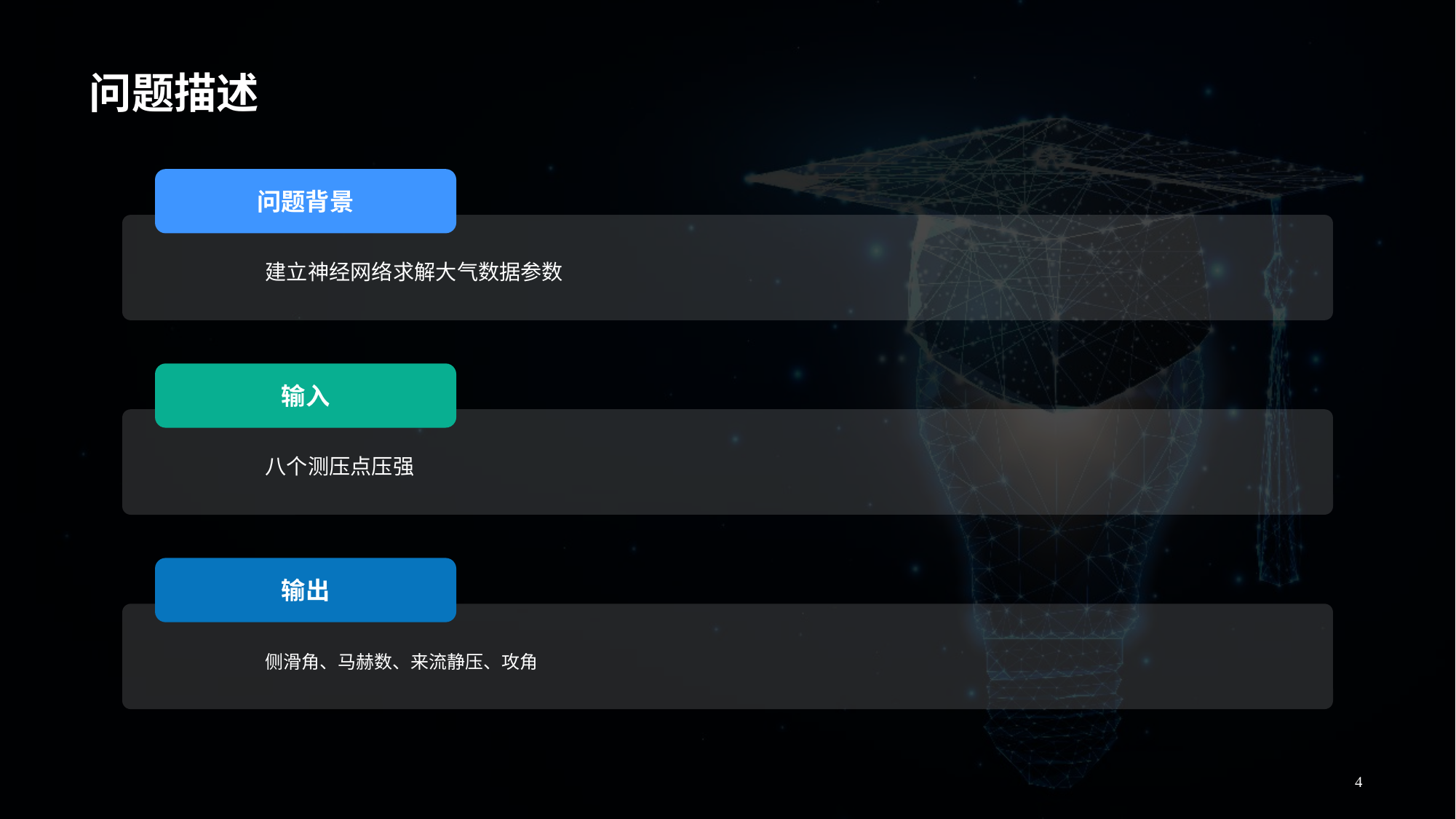

# 问题描述
问题背景
	建立神经网络求解大气数据参数
输入
	八个测压点压强
输出
	侧滑角、马赫数、来流静压、攻角
4